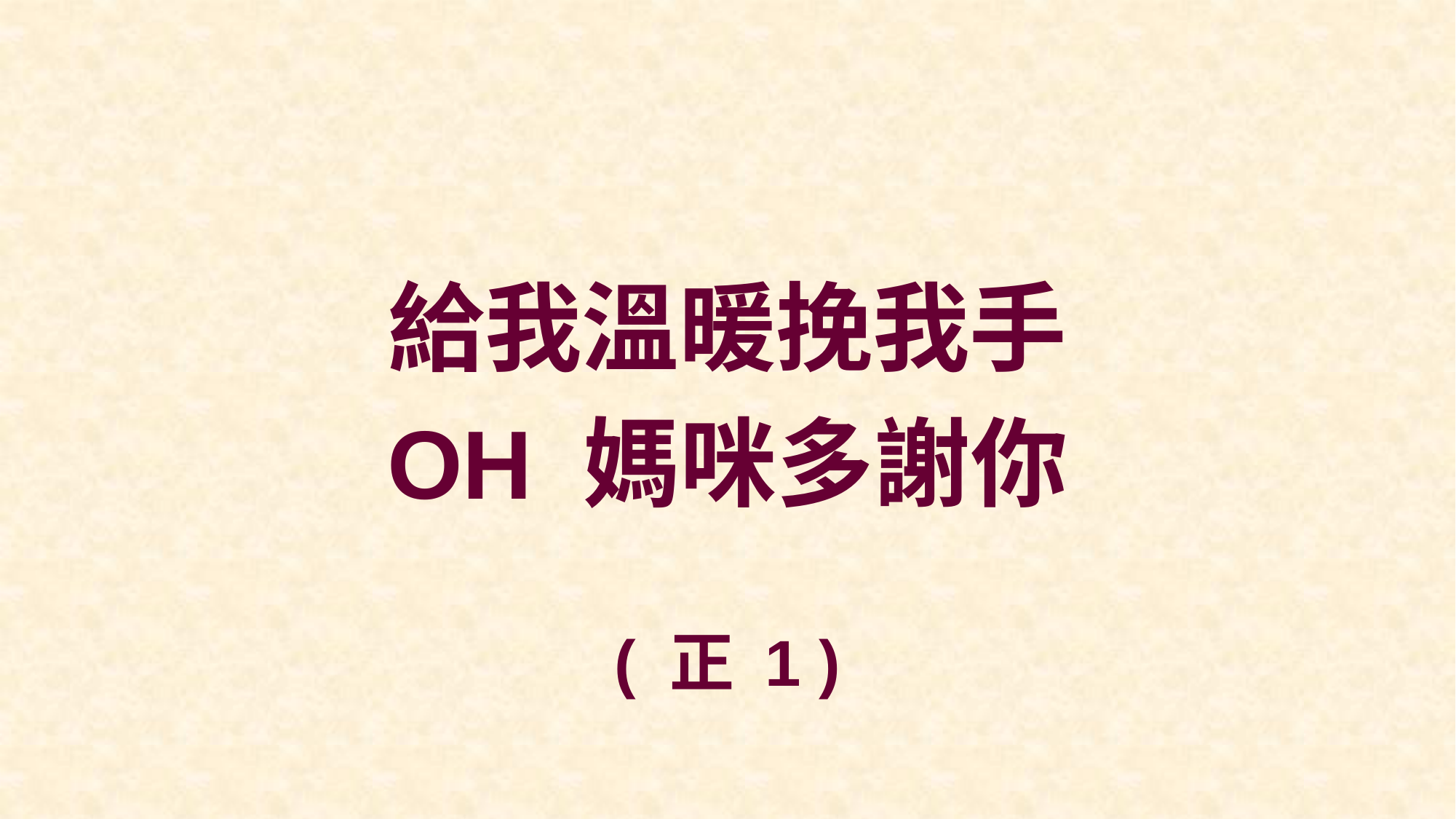

給我溫暖挽我手
OH 媽咪多謝你
( 正 1 )